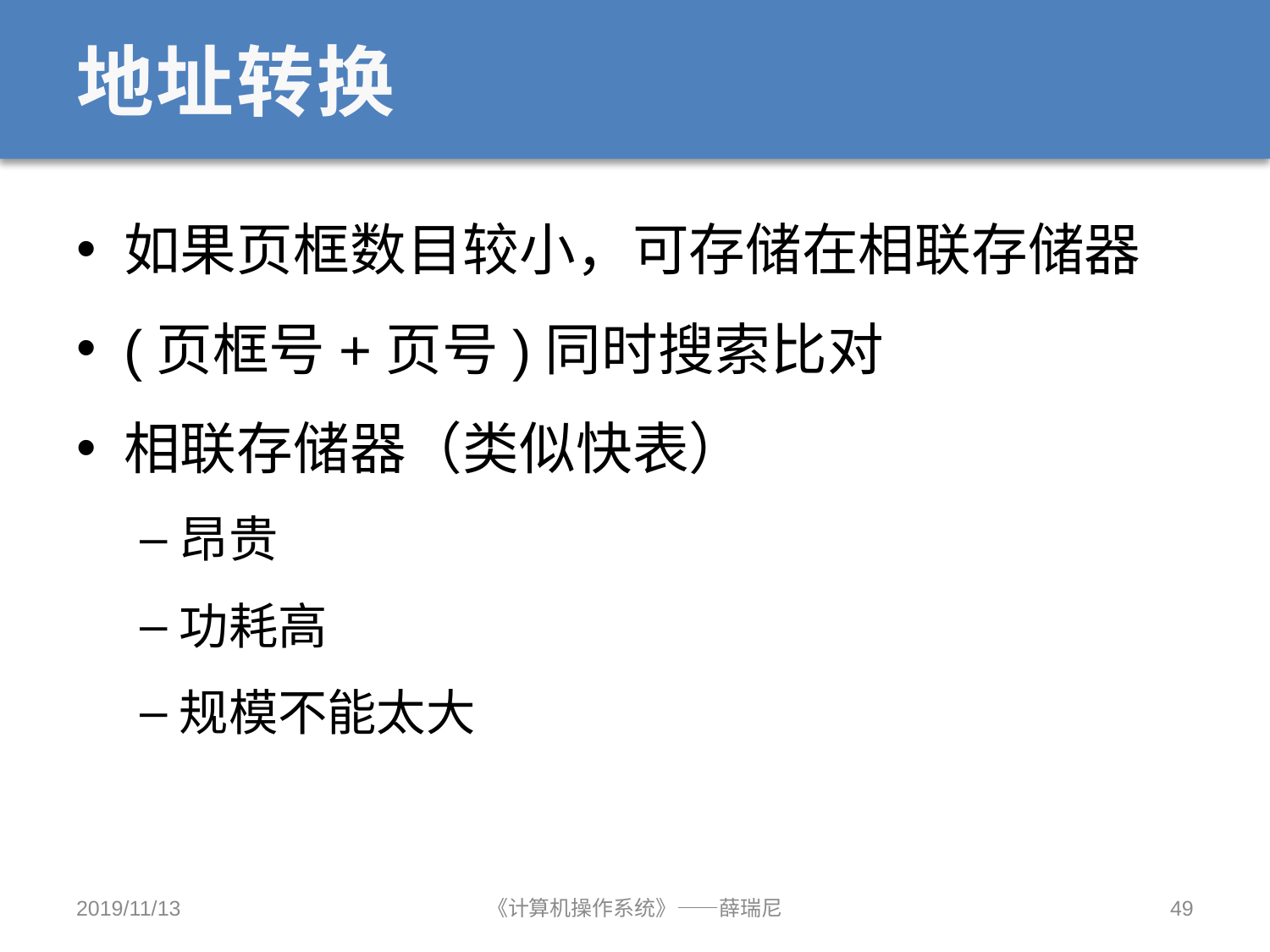

# 地址转换
如果页框数目较小，可存储在相联存储器
(页框号+页号)同时搜索比对
相联存储器（类似快表）
昂贵
功耗高
规模不能太大

2019/11/13
《计算机操作系统》——薛瑞尼
49